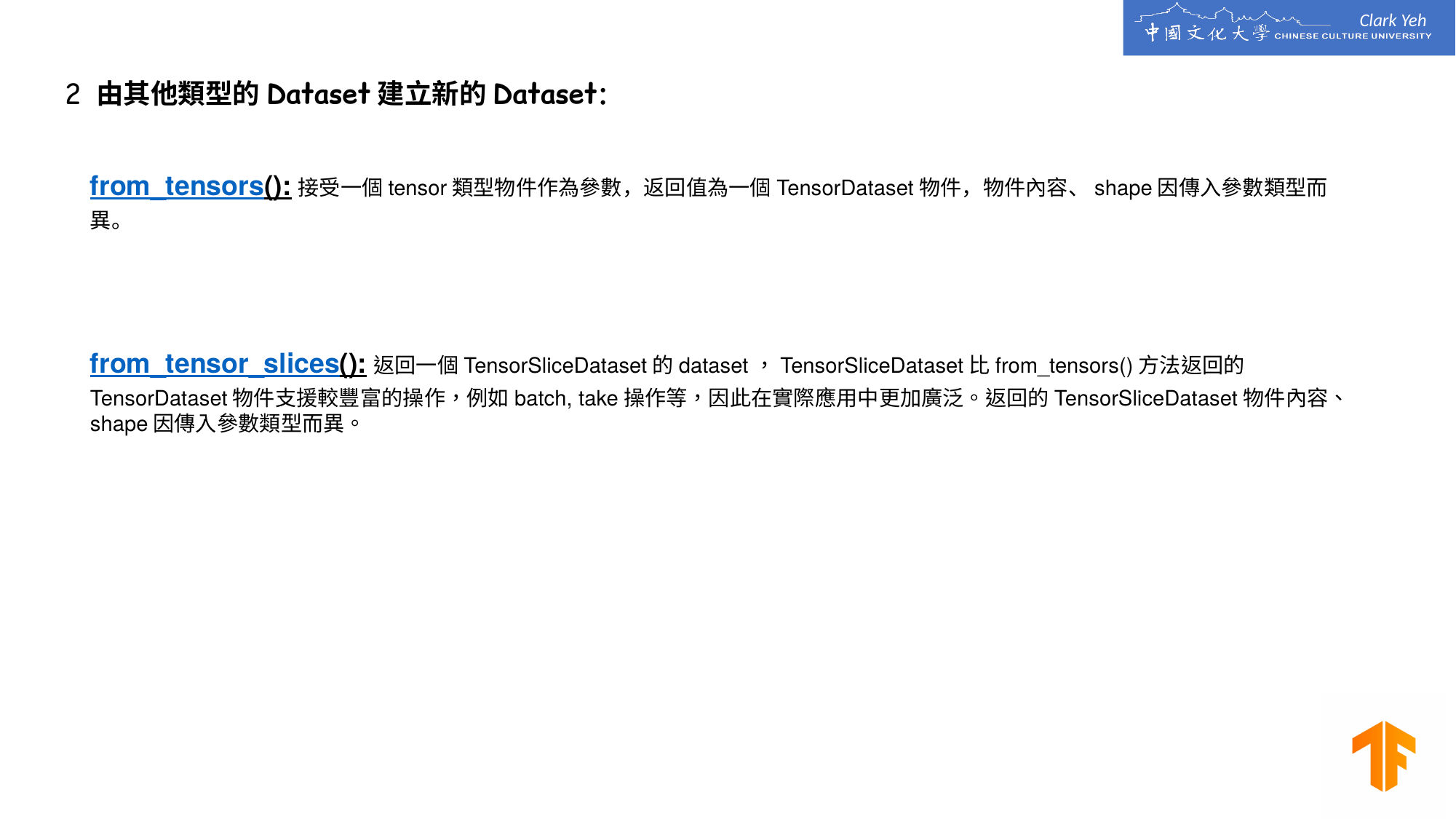

2 由其他類型的Dataset建立新的Dataset:
from_tensors():接受一個tensor類型物件作為參數，返回值為一個TensorDataset物件，物件內容、shape因傳入參數類型而異。
from_tensor_slices():返回一個TensorSliceDataset的dataset，TensorSliceDataset比from_tensors()方法返回的TensorDataset物件支援較豐富的操作，例如batch, take操作等，因此在實際應用中更加廣泛。返回的TensorSliceDataset物件內容、shape因傳入參數類型而異。